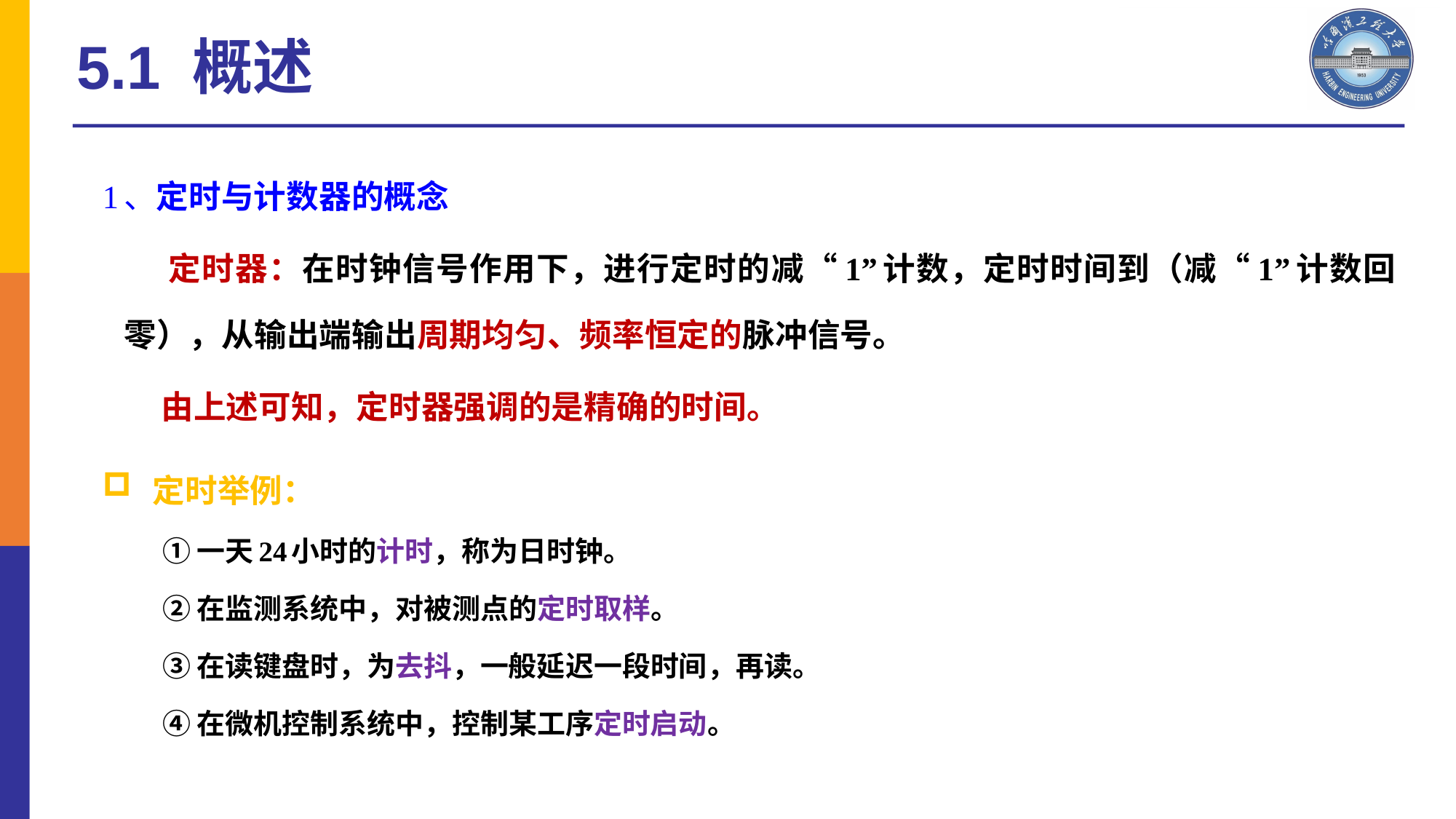

5.1 概述
1、定时与计数器的概念
       定时器：在时钟信号作用下，进行定时的减“1”计数，定时时间到（减“1”计数回零），从输出端输出周期均匀、频率恒定的脉冲信号。
       由上述可知，定时器强调的是精确的时间。

   定时举例：
  ①一天24小时的计时，称为日时钟。
  ②在监测系统中，对被测点的定时取样。
  ③在读键盘时，为去抖，一般延迟一段时间，再读。
  ④在微机控制系统中，控制某工序定时启动。